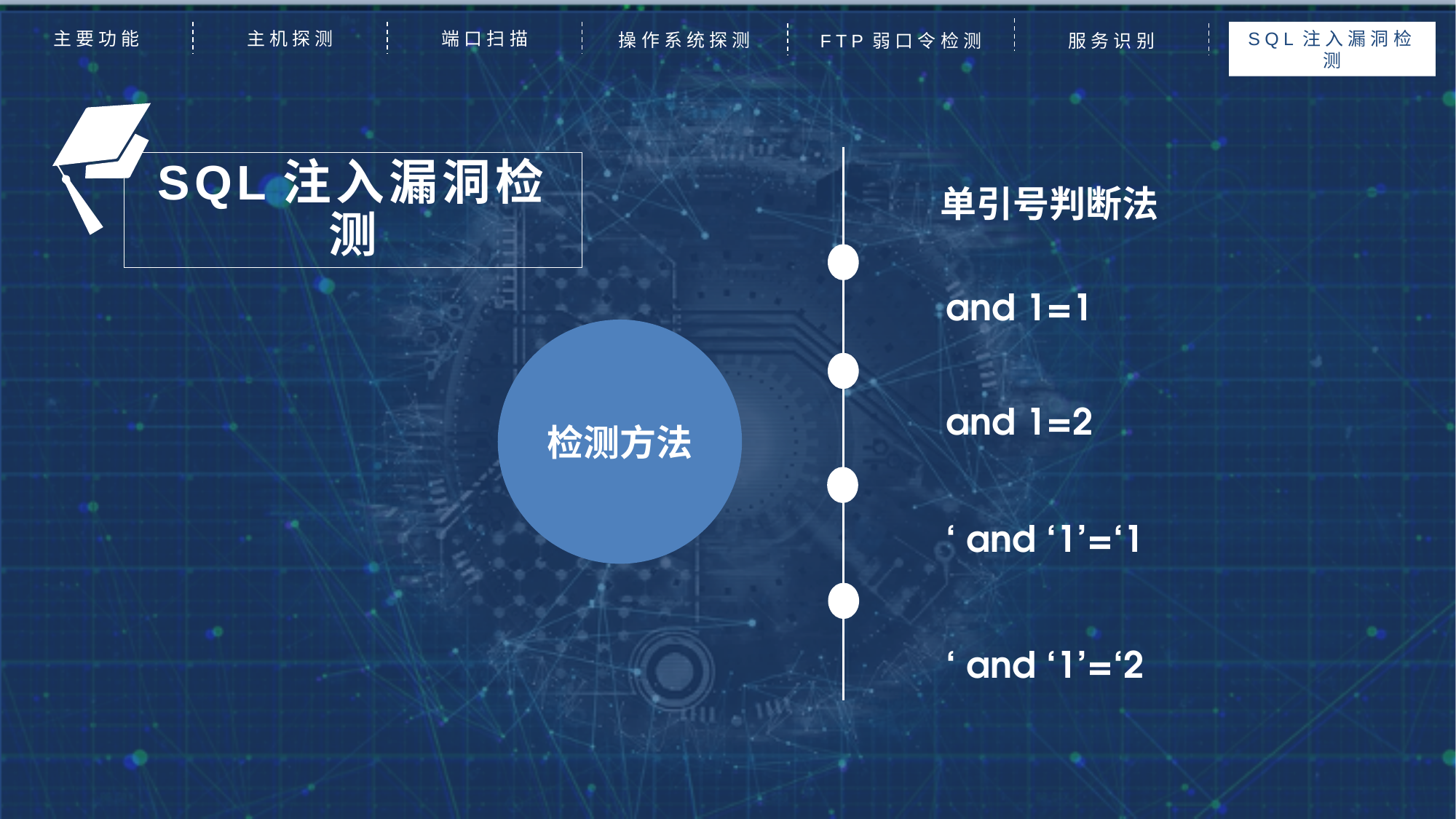

主要功能
主机探测
端口扫描
SQL注入漏洞检测
操作系统探测
FTP弱口令检测
服务识别

SQL注入漏洞检测
单引号判断法
and 1=1
检测方法
and 1=2
‘ and ‘1’=‘1
‘ and ‘1’=‘2